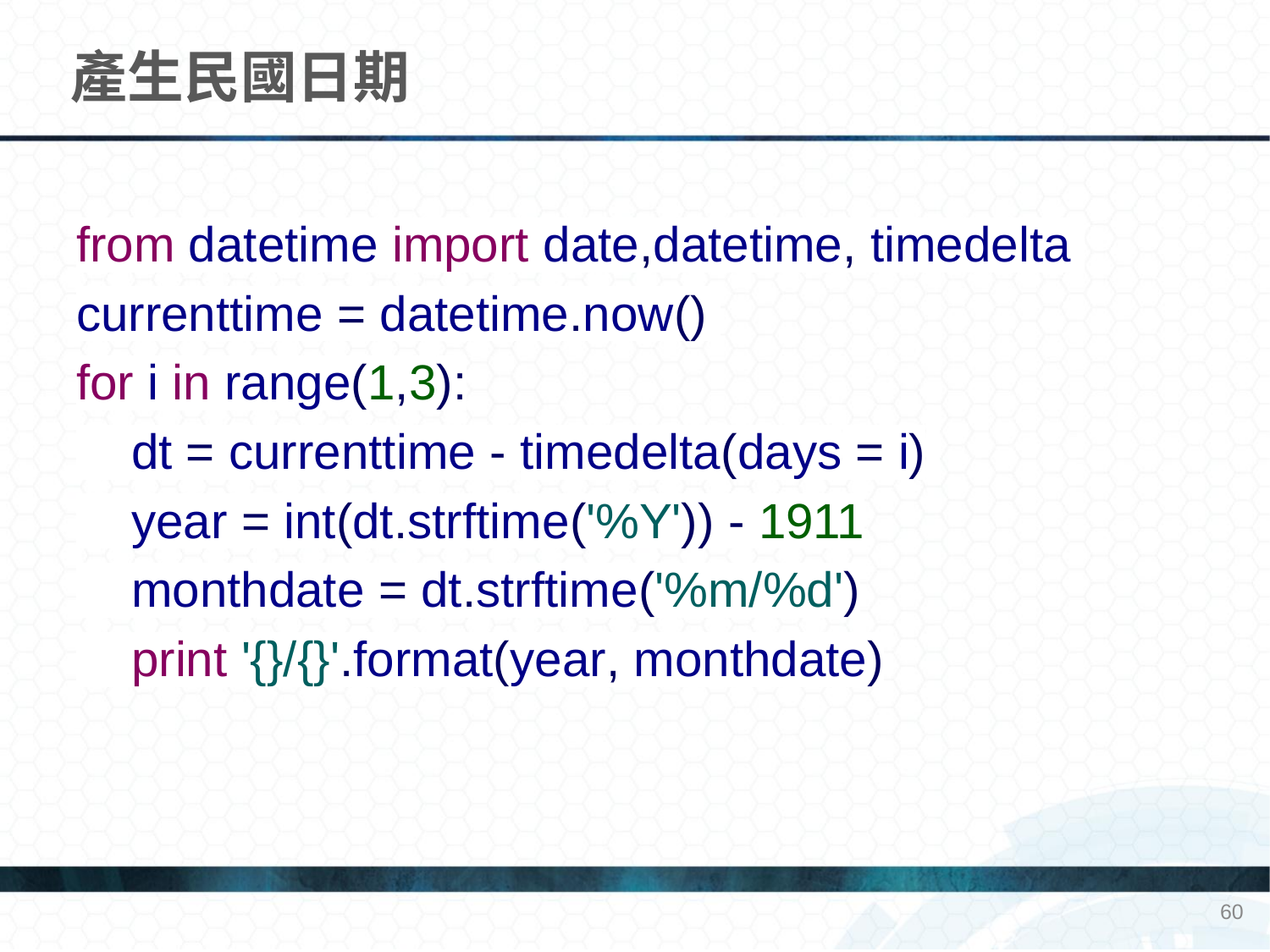

# 產生民國日期
from datetime import date,datetime, timedelta
currenttime = datetime.now()
for i in range(1,3):
    dt = currenttime - timedelta(days = i)
    year = int(dt.strftime('%Y')) - 1911
    monthdate = dt.strftime('%m/%d')
    print '{}/{}'.format(year, monthdate)
60